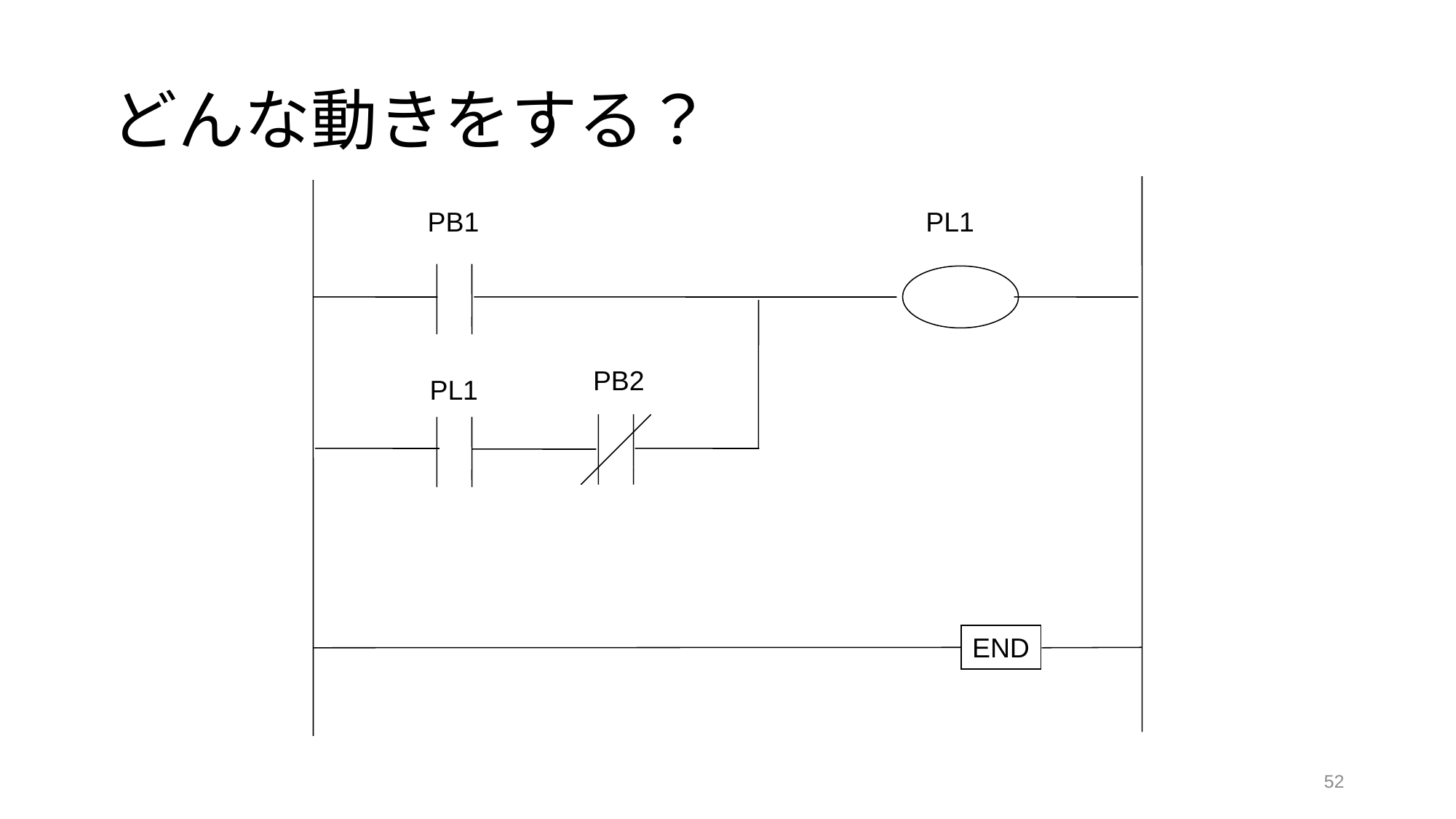

# どんな動きをする？

PB1
PL1

PB2
PL1

END

52